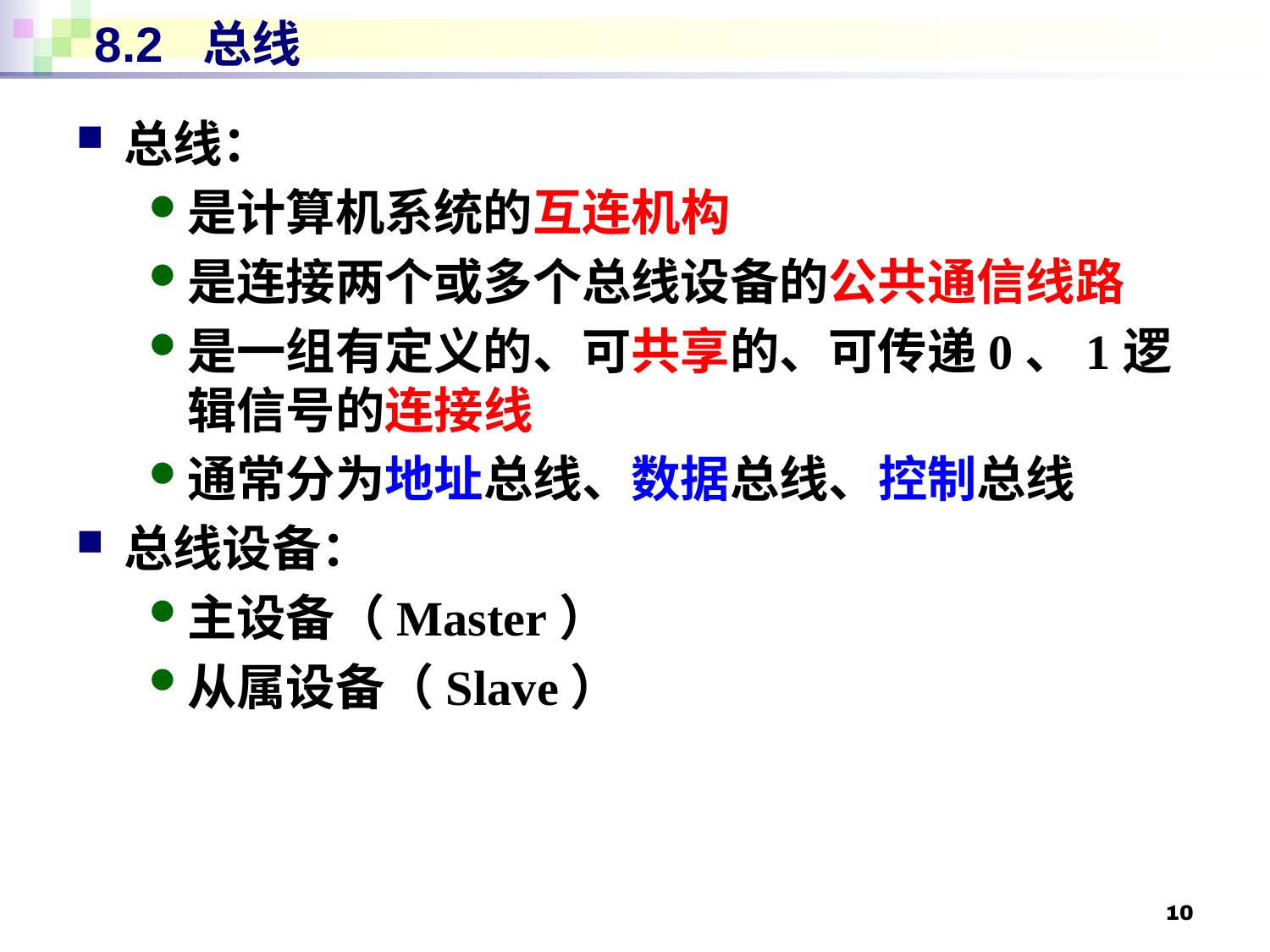

# 8.2  总线
总线：
是计算机系统的互连机构
是连接两个或多个总线设备的公共通信线路
是一组有定义的、可共享的、可传递0、1逻辑信号的连接线
通常分为地址总线、数据总线、控制总线
总线设备：
主设备（Master）
从属设备（Slave）
10